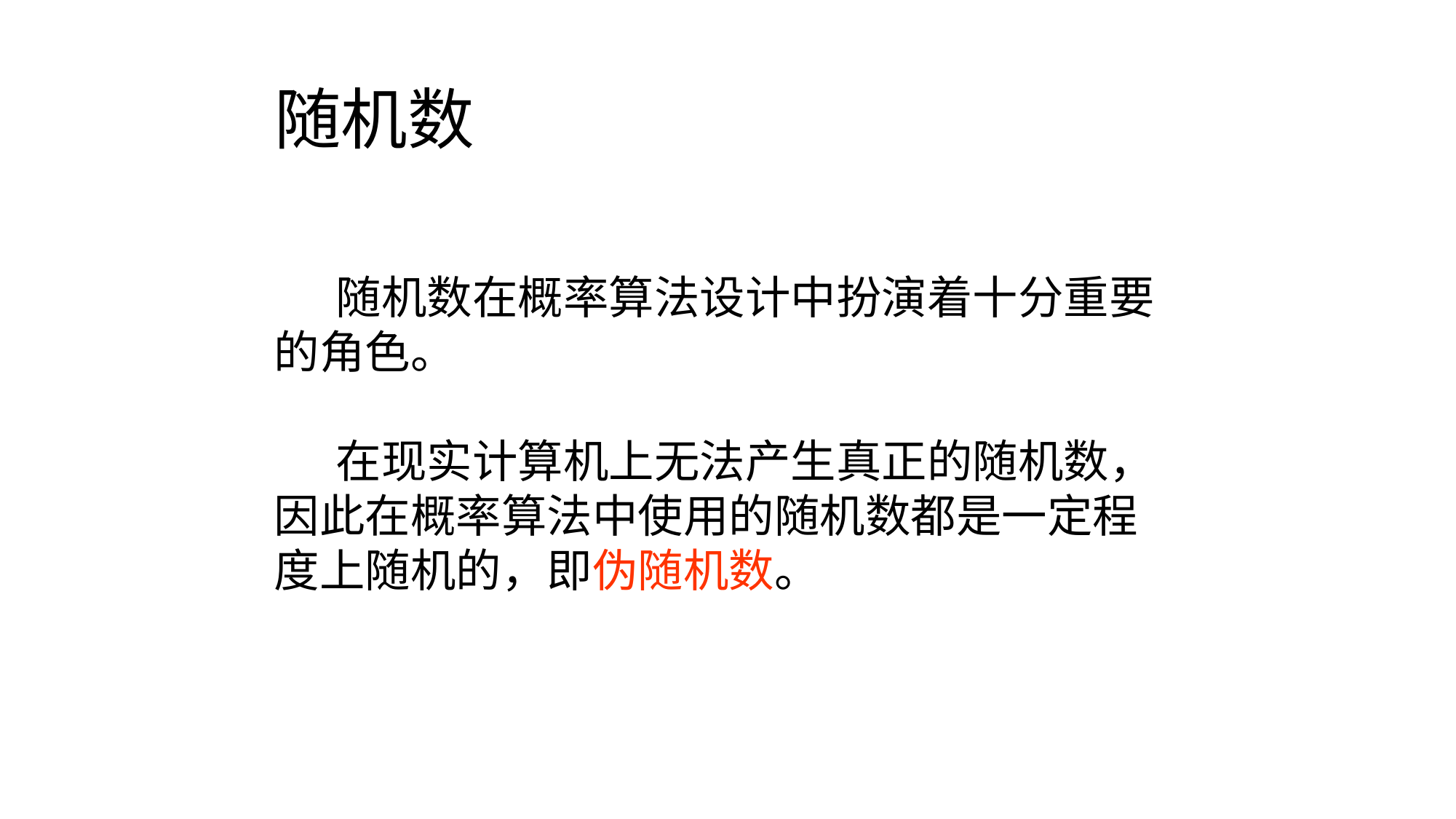

# 随机数
     随机数在概率算法设计中扮演着十分重要的角色。

     在现实计算机上无法产生真正的随机数，因此在概率算法中使用的随机数都是一定程度上随机的，即伪随机数。

21